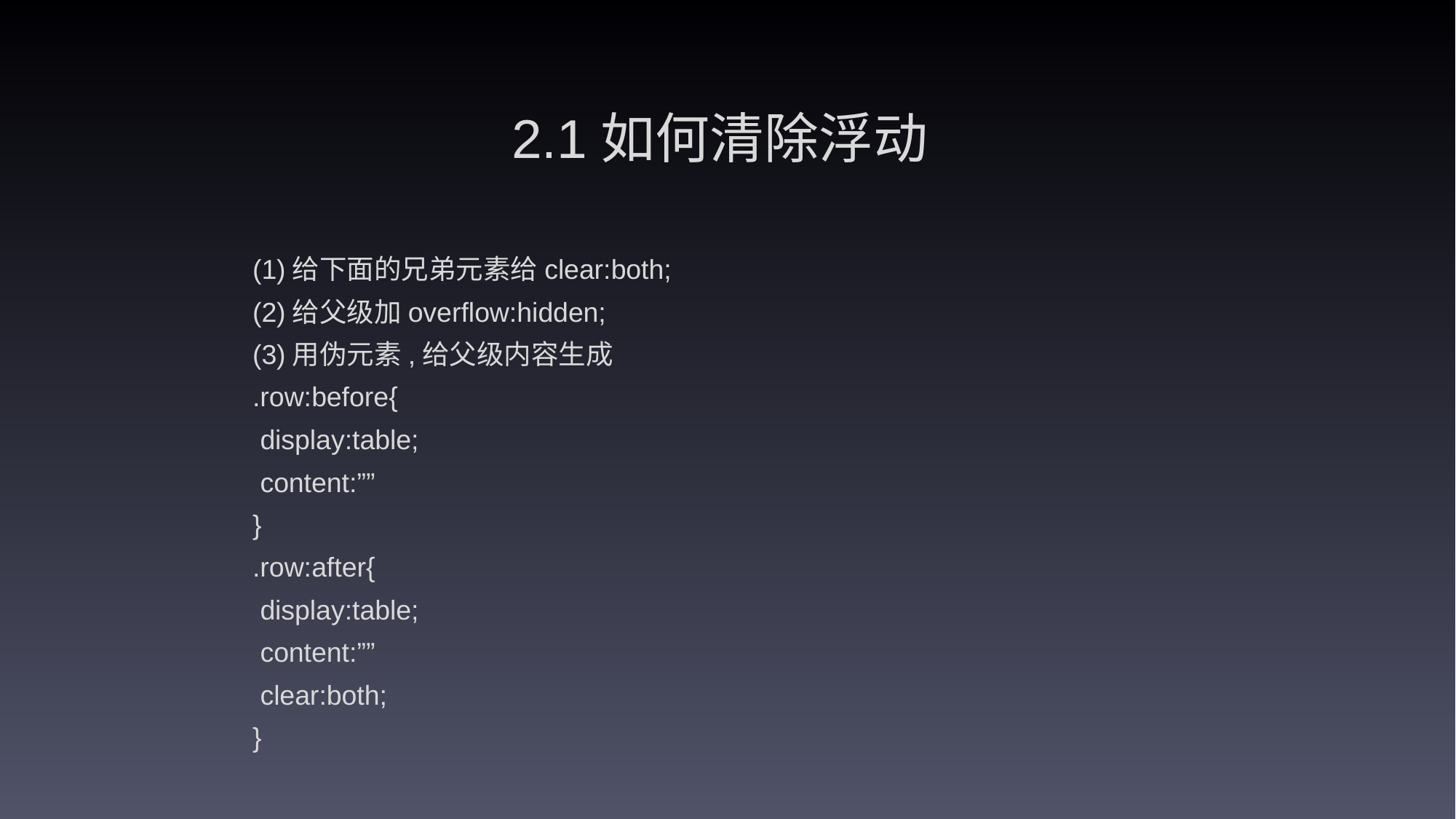

2.1如何清除浮动
(1)给下面的兄弟元素给clear:both;
(2)给父级加overflow:hidden;
(3)用伪元素,给父级内容生成
.row:before{
 display:table;
 content:””
}
.row:after{
 display:table;
 content:””
 clear:both;
}